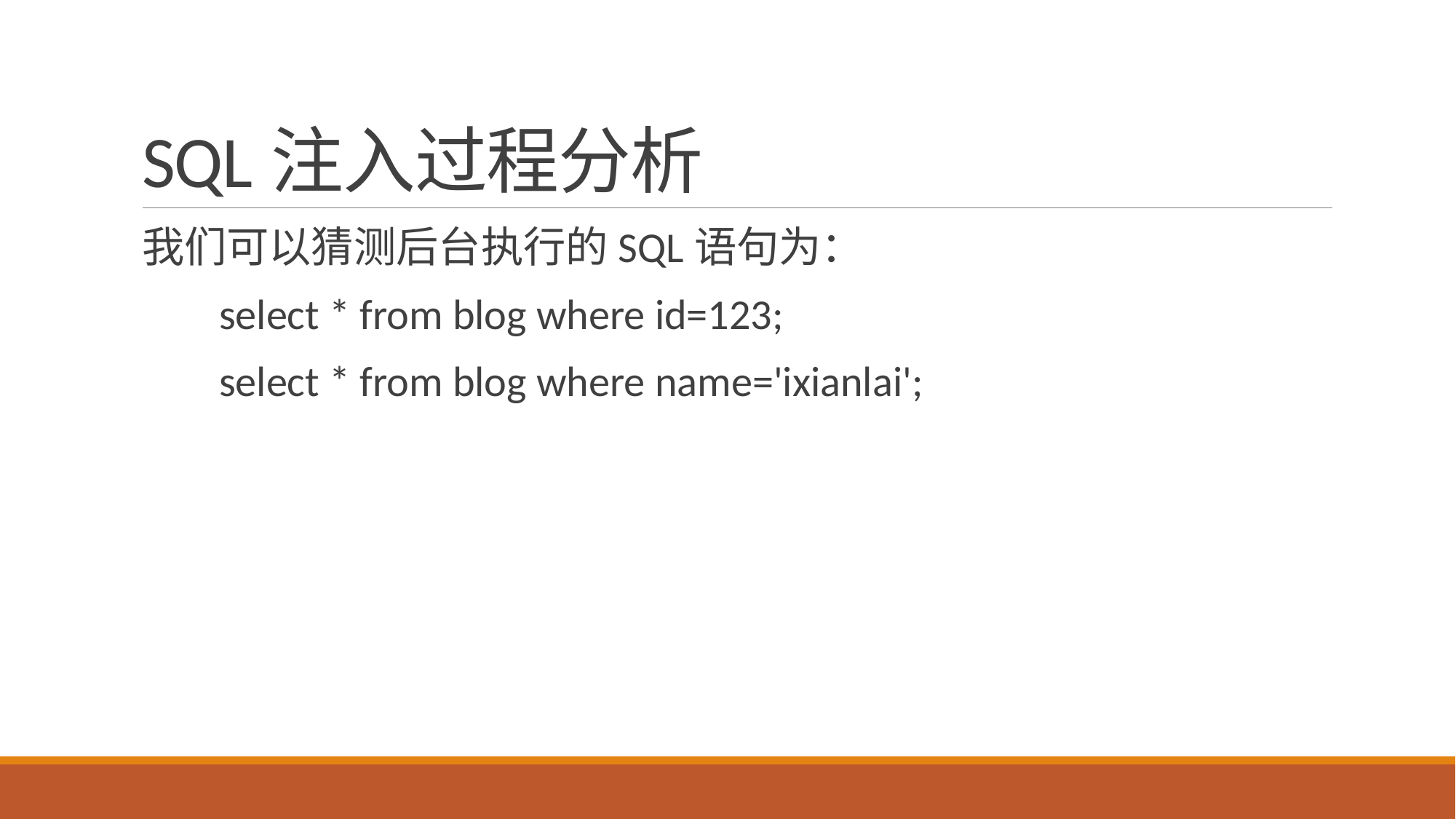

# SQL注入过程分析
我们可以猜测后台执行的SQL语句为：
        select * from blog where id=123;
        select * from blog where name='ixianlai';